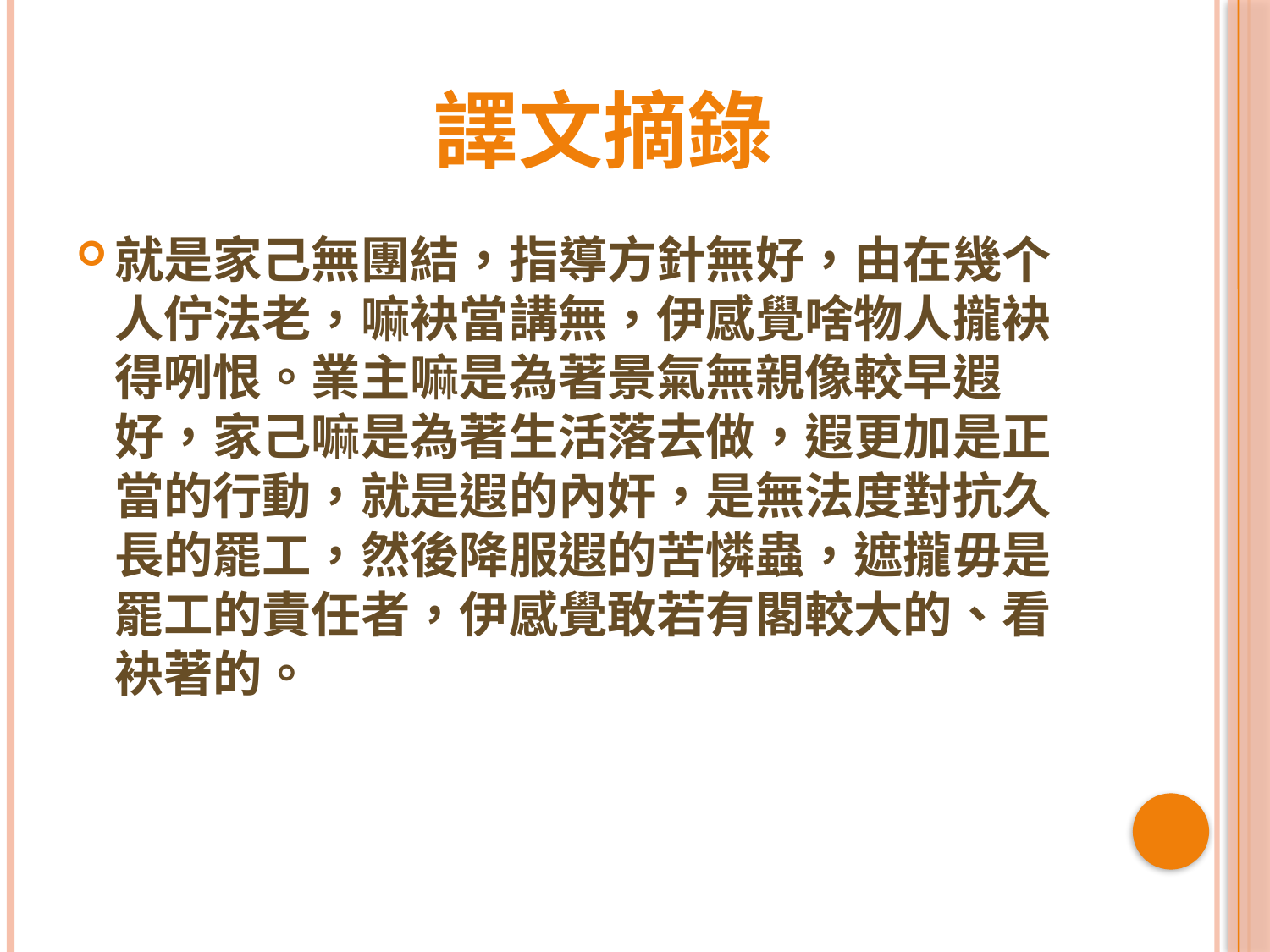

# 譯文摘錄
就是家己無團結，指導方針無好，由在幾个人佇法老，嘛袂當講無，伊感覺啥物人攏袂得咧恨。業主嘛是為著景氣無親像較早遐好，家己嘛是為著生活落去做，遐更加是正當的行動，就是遐的內奸，是無法度對抗久長的罷工，然後降服遐的苦憐蟲，遮攏毋是罷工的責任者，伊感覺敢若有閣較大的、看袂著的。